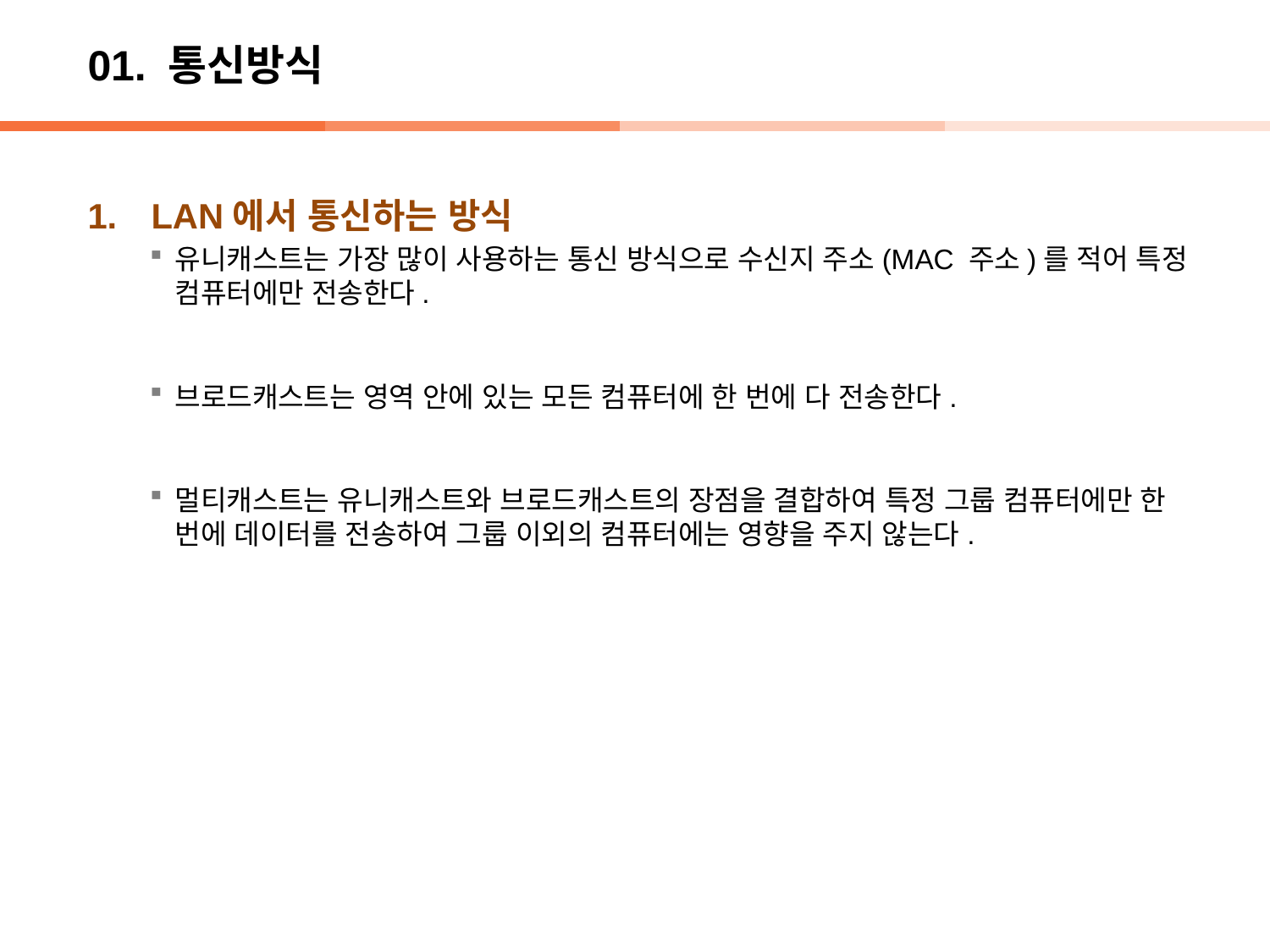

# 01. 통신방식
LAN에서 통신하는 방식
유니캐스트는 가장 많이 사용하는 통신 방식으로 수신지 주소(MAC 주소)를 적어 특정 컴퓨터에만 전송한다.

브로드캐스트는 영역 안에 있는 모든 컴퓨터에 한 번에 다 전송한다.

멀티캐스트는 유니캐스트와 브로드캐스트의 장점을 결합하여 특정 그룹 컴퓨터에만 한 번에 데이터를 전송하여 그룹 이외의 컴퓨터에는 영향을 주지 않는다.